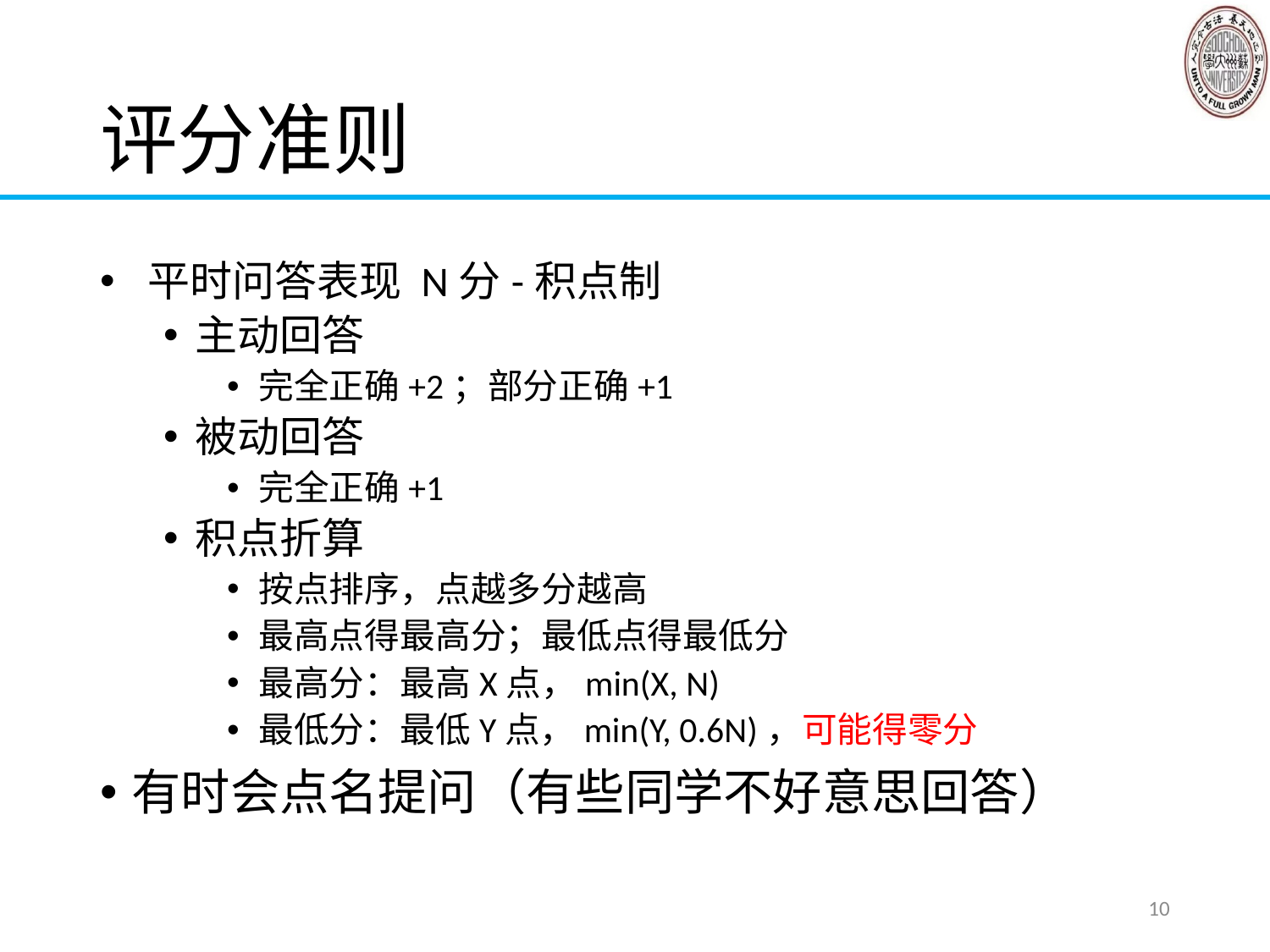

# 评分准则
平时问答表现 N分-积点制
主动回答
完全正确+2；部分正确+1
被动回答
完全正确+1
积点折算
按点排序，点越多分越高
最高点得最高分；最低点得最低分
最高分：最高X点，min(X, N)
最低分：最低Y点，min(Y, 0.6N)，可能得零分
有时会点名提问（有些同学不好意思回答）
10